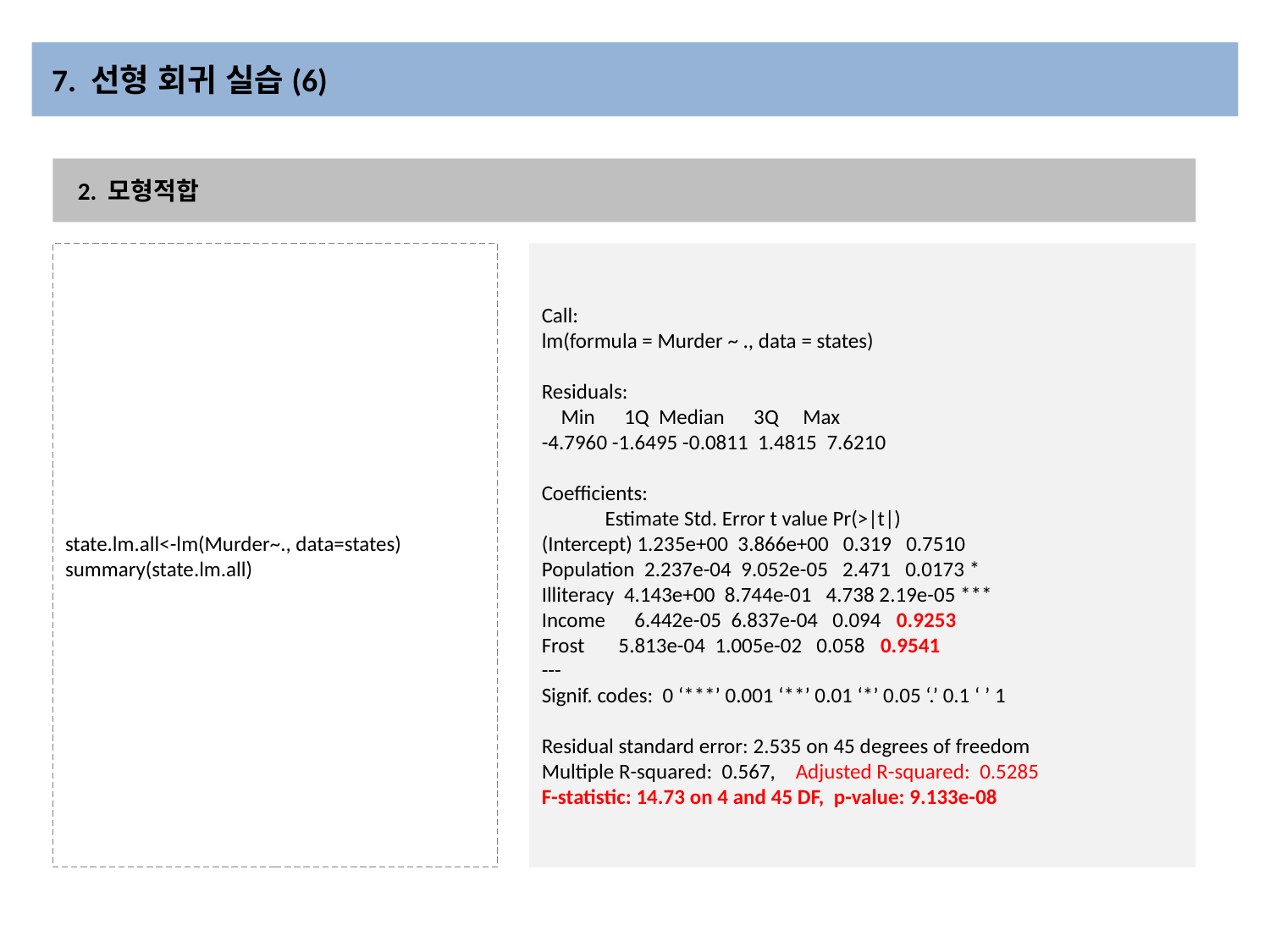

# 7. 선형 회귀 실습(6)
2. 모형적합
state.lm.all<-lm(Murder~., data=states)
summary(state.lm.all)
Call:
lm(formula = Murder ~ ., data = states)

Residuals:
    Min      1Q  Median      3Q     Max
-4.7960 -1.6495 -0.0811  1.4815  7.6210

Coefficients:
             Estimate Std. Error t value Pr(>|t|)
(Intercept) 1.235e+00  3.866e+00   0.319   0.7510
Population  2.237e-04  9.052e-05   2.471   0.0173 *
Illiteracy  4.143e+00  8.744e-01   4.738 2.19e-05 ***
Income      6.442e-05  6.837e-04   0.094   0.9253
Frost       5.813e-04  1.005e-02   0.058   0.9541
---
Signif. codes:  0 ‘***’ 0.001 ‘**’ 0.01 ‘*’ 0.05 ‘.’ 0.1 ‘ ’ 1

Residual standard error: 2.535 on 45 degrees of freedom
Multiple R-squared:  0.567,	Adjusted R-squared:  0.5285
F-statistic: 14.73 on 4 and 45 DF,  p-value: 9.133e-08